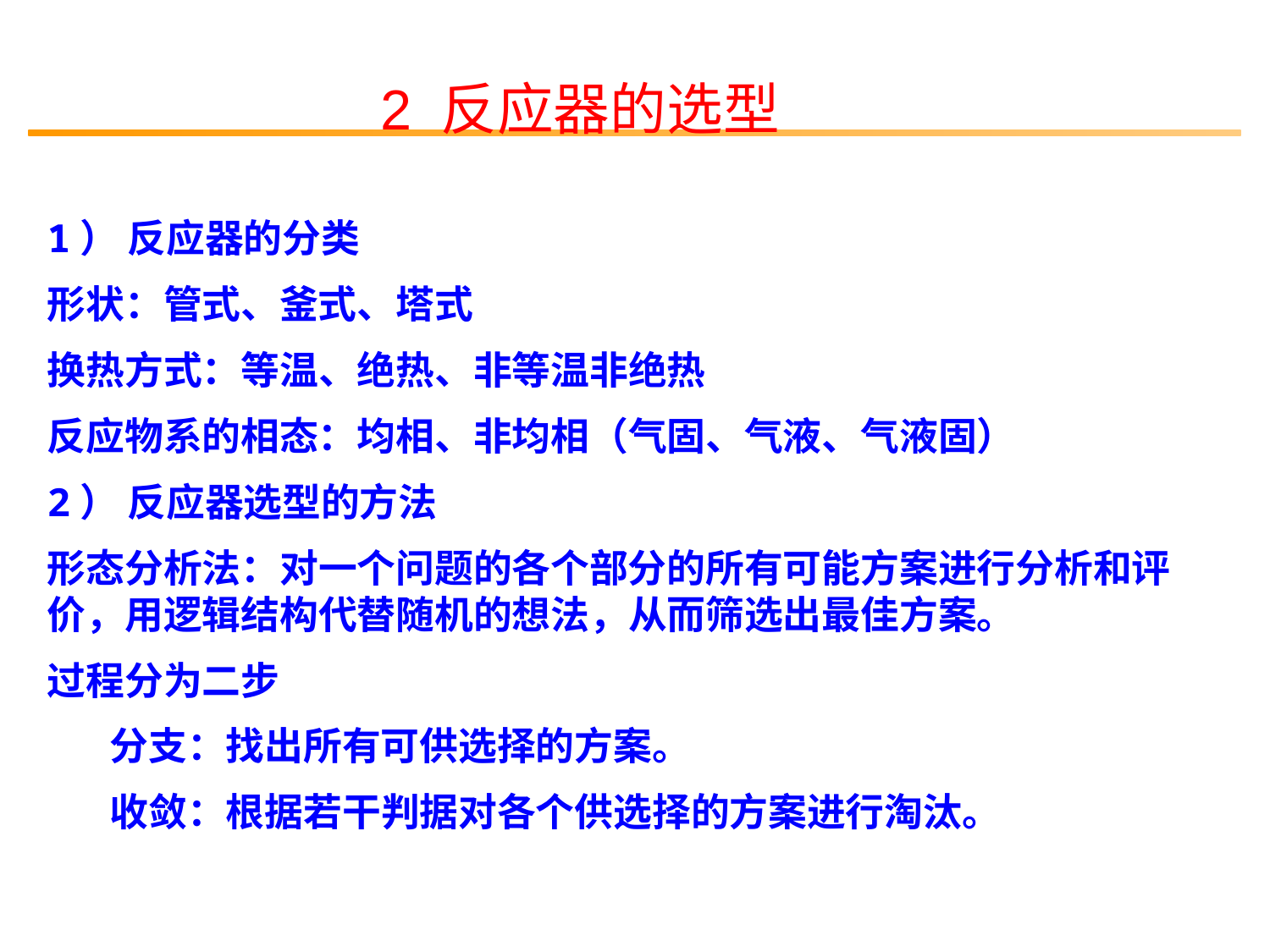

2 反应器的选型

1） 反应器的分类
形状：管式、釜式、塔式
换热方式：等温、绝热、非等温非绝热
反应物系的相态：均相、非均相（气固、气液、气液固）
2） 反应器选型的方法
形态分析法：对一个问题的各个部分的所有可能方案进行分析和评价，用逻辑结构代替随机的想法，从而筛选出最佳方案。
过程分为二步
      分支：找出所有可供选择的方案。
      收敛：根据若干判据对各个供选择的方案进行淘汰。